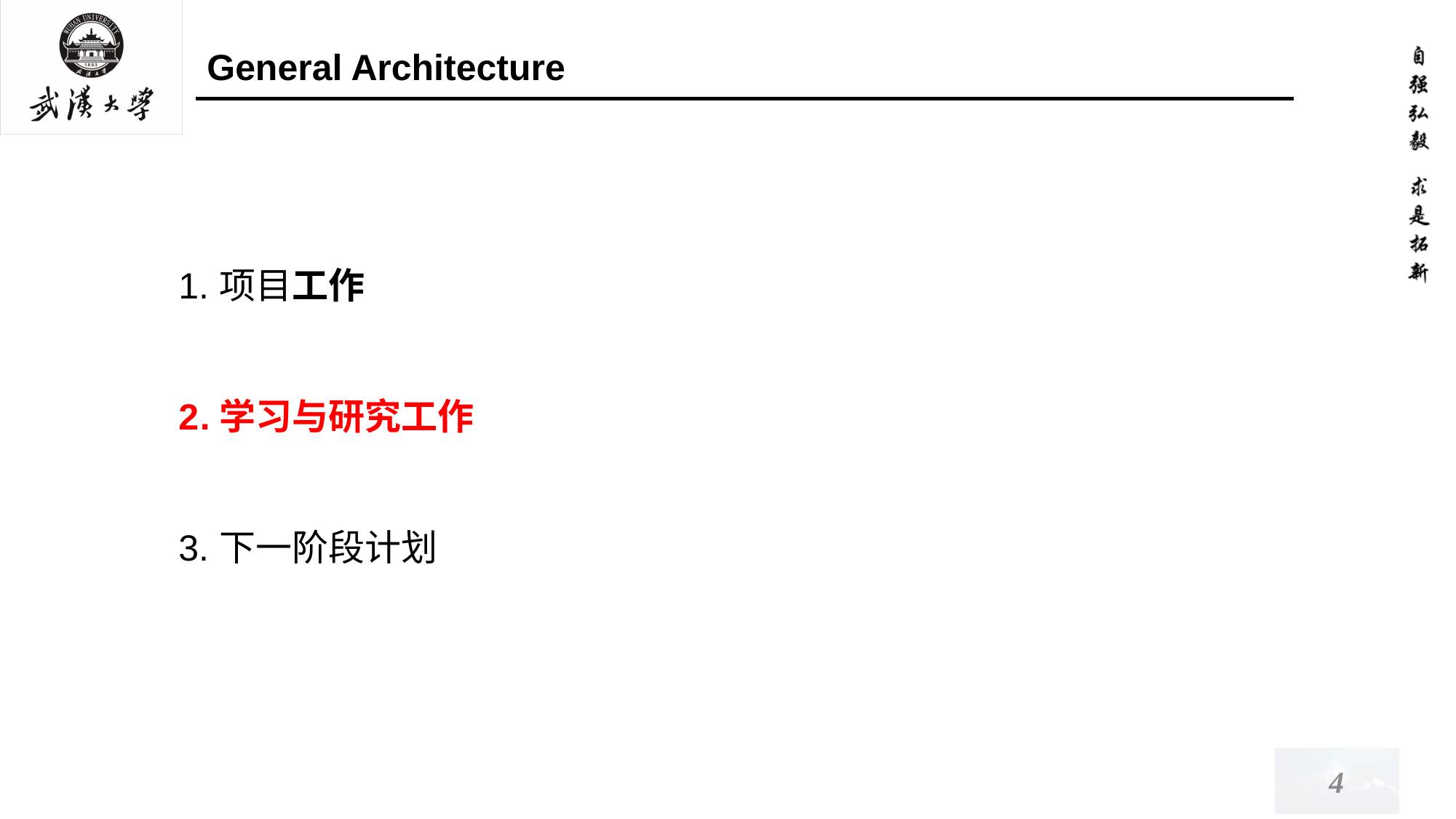

# General Architecture
项目工作

学习与研究工作

下一阶段计划
4